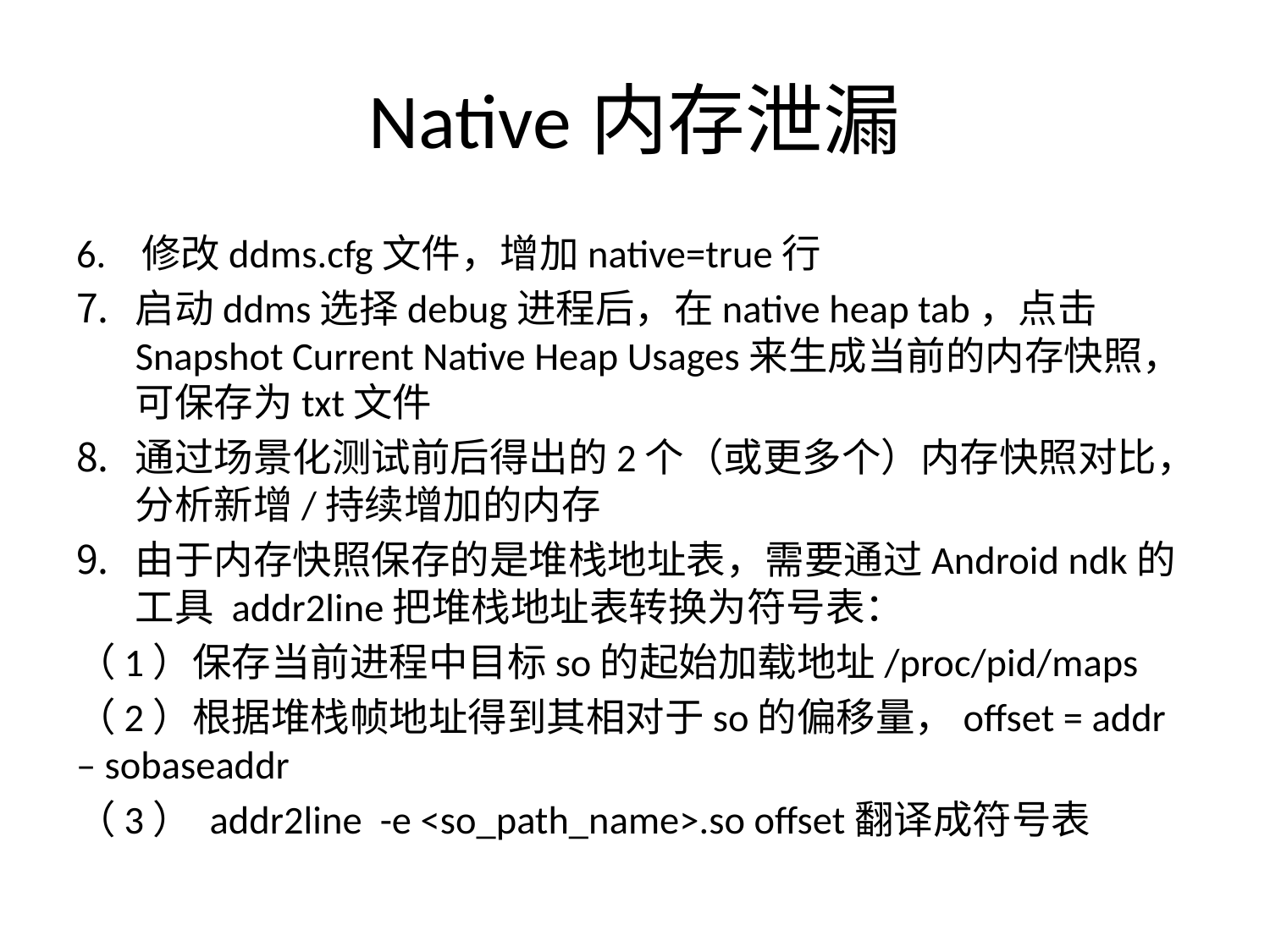

# Native内存泄漏
6.   修改ddms.cfg文件，增加native=true行
启动ddms选择debug进程后，在native heap tab，点击Snapshot Current Native Heap Usages来生成当前的内存快照，可保存为txt文件
通过场景化测试前后得出的2个（或更多个）内存快照对比，分析新增/持续增加的内存
由于内存快照保存的是堆栈地址表，需要通过Android ndk的工具 addr2line把堆栈地址表转换为符号表：
（1）保存当前进程中目标so的起始加载地址/proc/pid/maps
（2）根据堆栈帧地址得到其相对于so的偏移量，offset = addr – sobaseaddr
（3） addr2line  -e <so_path_name>.so offset翻译成符号表